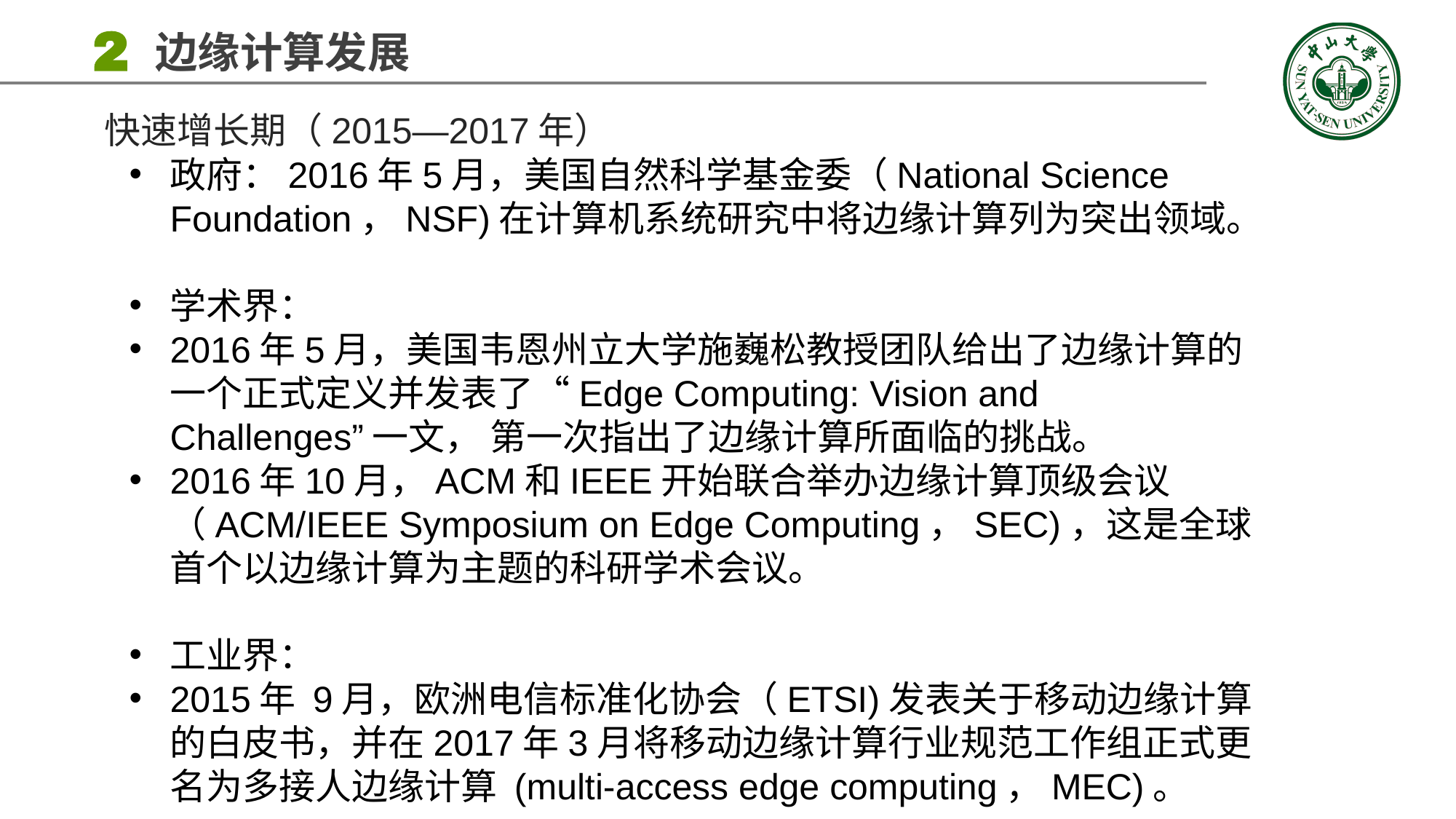

2
边缘计算发展
快速增长期（2015—2017年）
政府：2016年5月，美国自然科学基金委（National Science Foundation，NSF)在计算机系统研究中将边缘计算列为突出领域。

学术界：
2016年5月，美国韦恩州立大学施巍松教授团队给出了边缘计算的一个正式定义并发表了“Edge Computing: Vision and Challenges”一文， 第一次指出了边缘计算所面临的挑战。
2016年10月，ACM和IEEE开始联合举办边缘计算顶级会议（ACM/IEEE Symposium on Edge Computing，SEC)，这是全球首个以边缘计算为主题的科研学术会议。

工业界：
2015年 9月，欧洲电信标准化协会（ETSI)发表关于移动边缘计算的白皮书，并在2017年3月将移动边缘计算行业规范工作组正式更名为多接人边缘计算 (multi-access edge computing，MEC)。